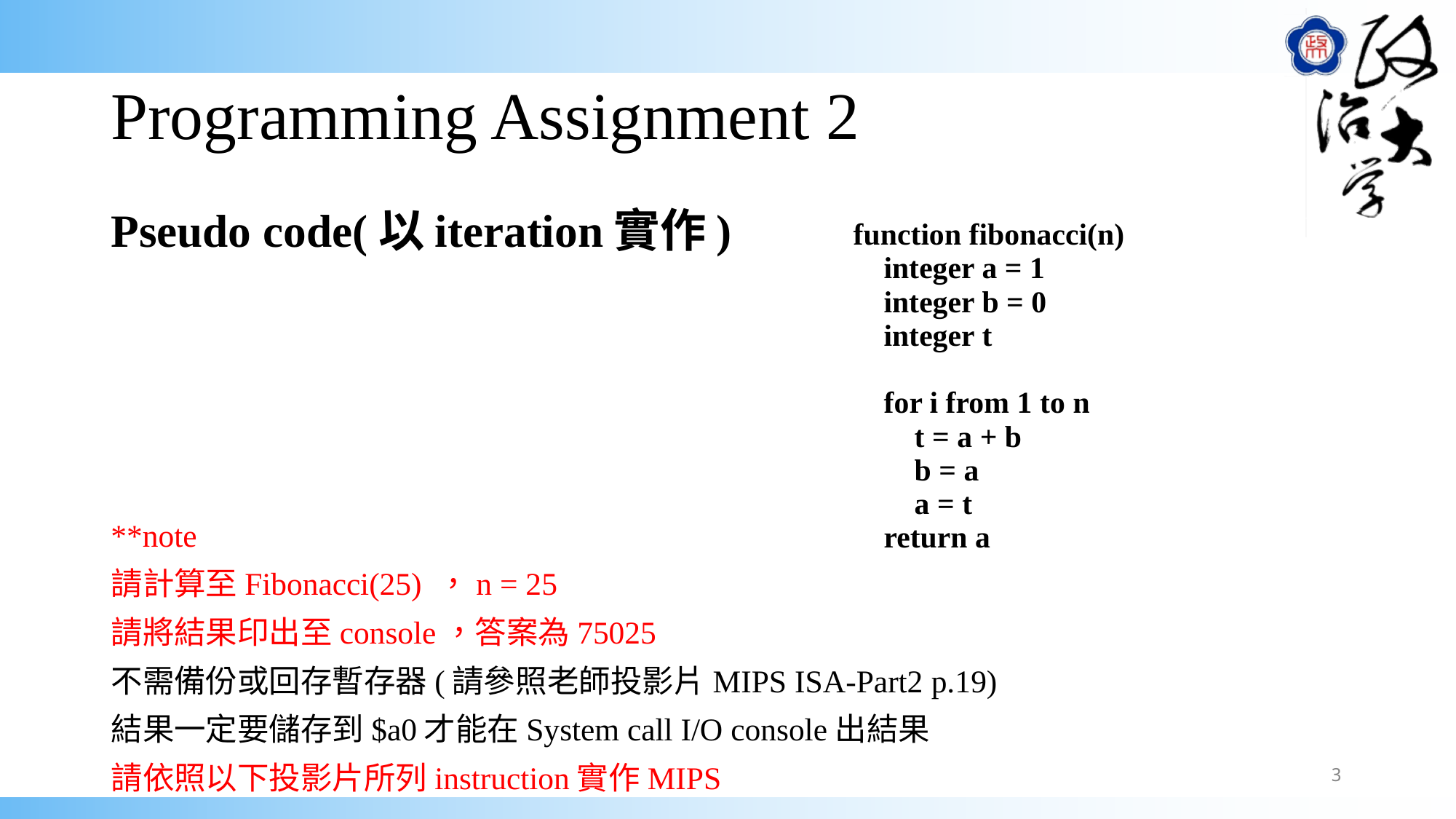

# Programming Assignment 2
Pseudo code(以iteration實作)

**note
請計算至Fibonacci(25) ，n = 25
請將結果印出至console，答案為75025
不需備份或回存暫存器(請參照老師投影片MIPS ISA-Part2 p.19)
結果一定要儲存到$a0才能在System call I/O console出結果
請依照以下投影片所列instruction實作MIPS
| function fibonacci(n) integer a = 1 integer b = 0 integer t   for i from 1 to n t = a + b b = a a = t return a |
| --- |